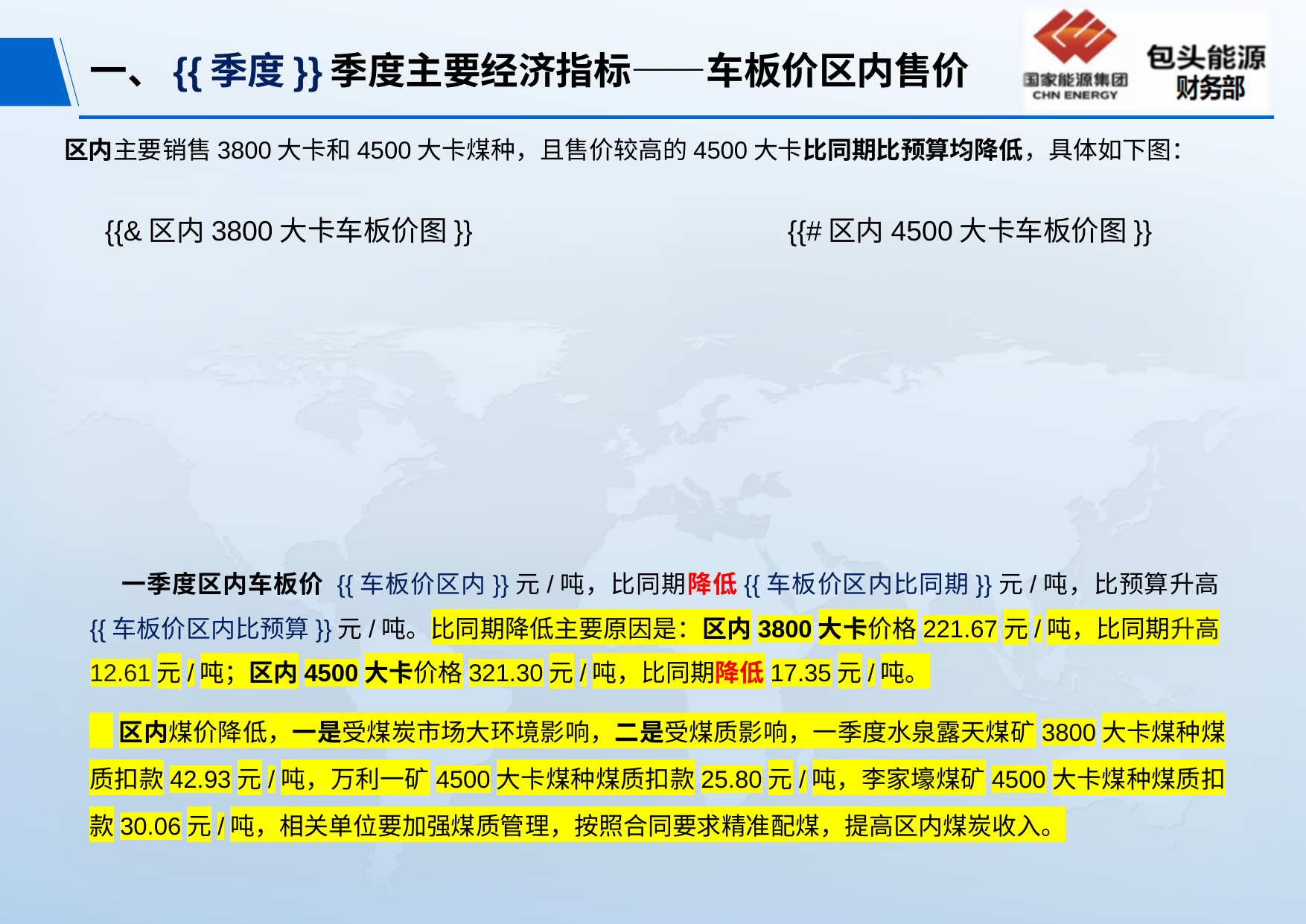

# 一、{{季度}}季度主要经济指标——车板价区内售价
区内主要销售3800大卡和4500大卡煤种，且售价较高的4500大卡比同期比预算均降低，具体如下图：
{{&区内3800大卡车板价图}}
{{#区内4500大卡车板价图}}
    一季度区内车板价 {{车板价区内}}元/吨，比同期降低{{车板价区内比同期}}元/吨，比预算升高{{车板价区内比预算}}元/吨。比同期降低主要原因是：区内3800大卡价格221.67元/吨，比同期升高12.61元/吨；区内4500大卡价格321.30元/吨，比同期降低17.35元/吨。
    区内煤价降低，一是受煤炭市场大环境影响，二是受煤质影响，一季度水泉露天煤矿3800大卡煤种煤质扣款42.93元/吨，万利一矿4500大卡煤种煤质扣款25.80元/吨，李家壕煤矿4500大卡煤种煤质扣款30.06元/吨，相关单位要加强煤质管理，按照合同要求精准配煤，提高区内煤炭收入。
9